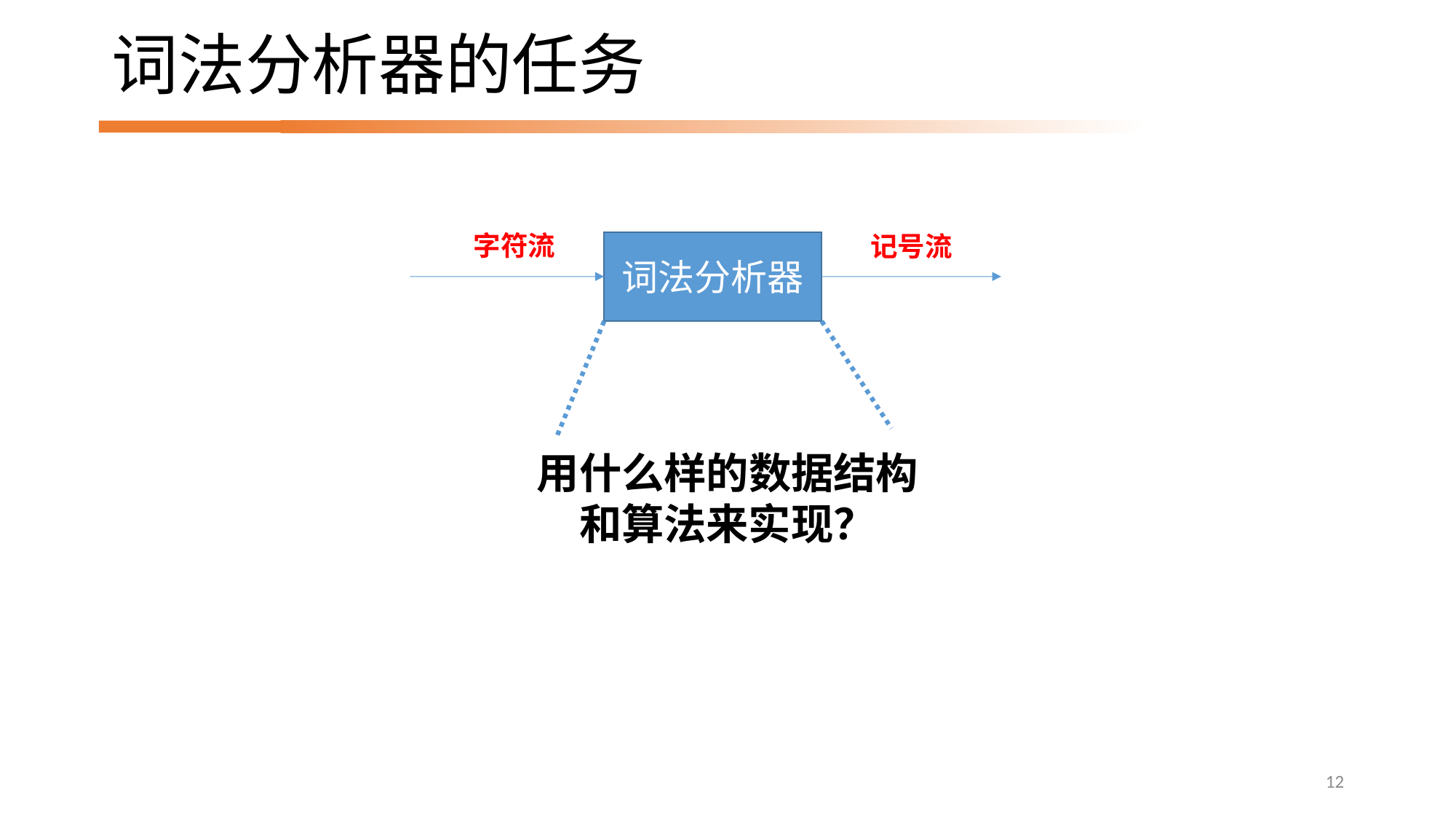

# 词法分析器的任务
字符流
记号流
词法分析器
用什么样的数据结构和算法来实现？
12